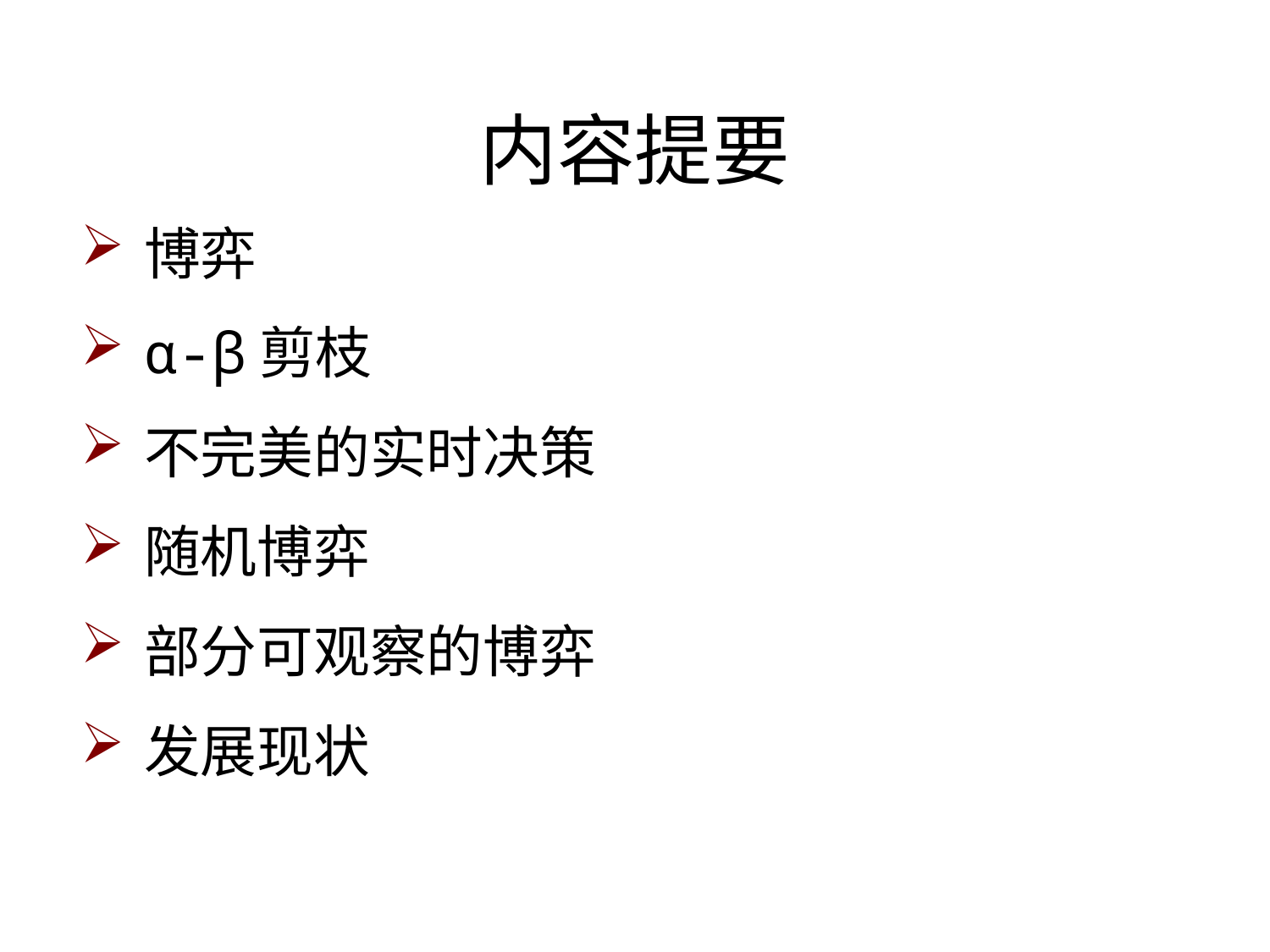

# 内容提要
博弈
α-β剪枝
不完美的实时决策
随机博弈
部分可观察的博弈
发展现状